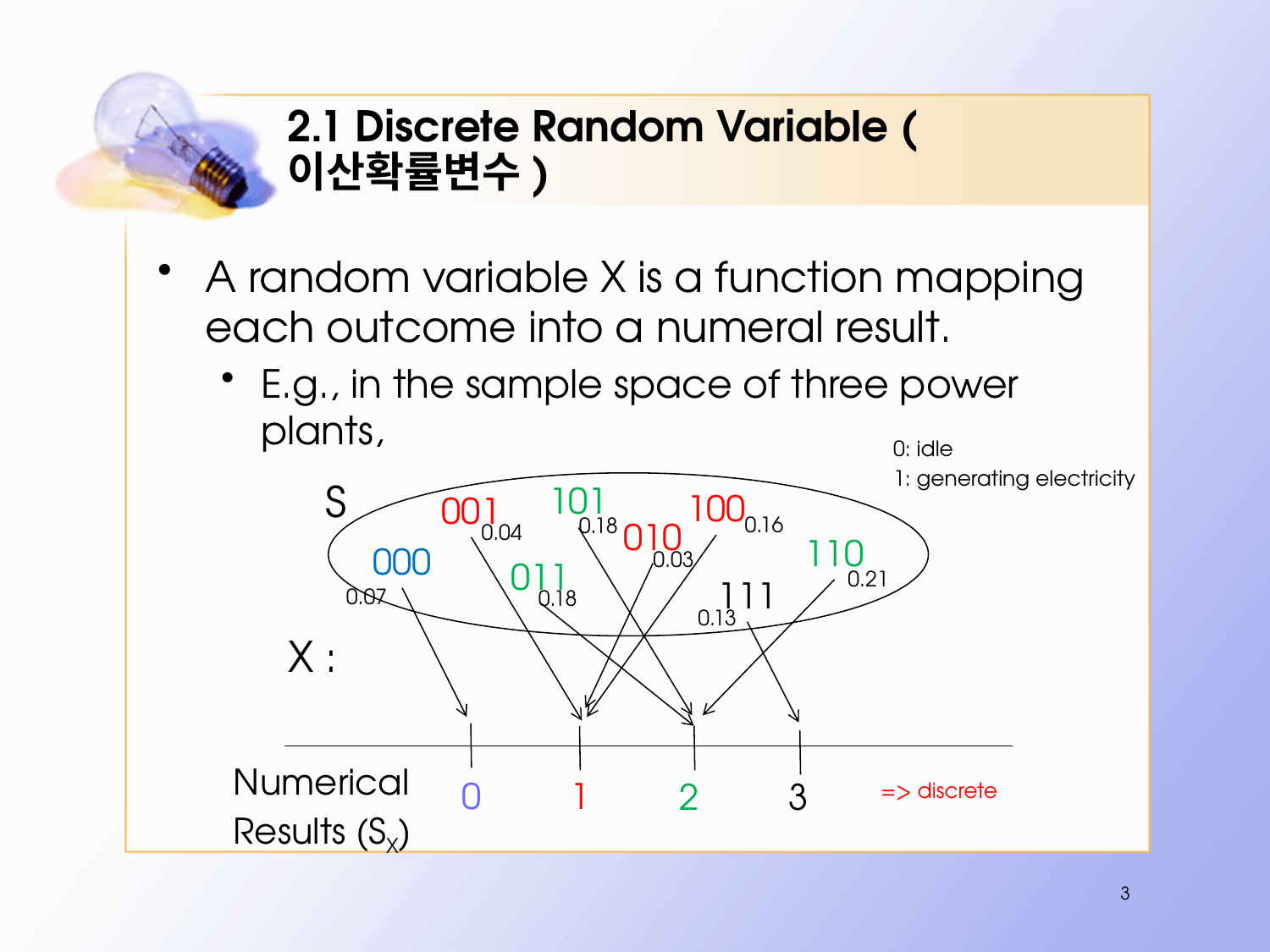

# 2.1 Discrete Random Variable (이산확률변수)
A random variable X is a function mapping each outcome into a numeral result.
E.g., in the sample space of three power plants,
0: idle
1: generating electricity
S

101
100
001
0.16
0.18
010
0.04
110
000
0.03
011
0.21
111
0.07
0.18
0.13
X :
Numerical
Results (SX)
0
1
2
3
=> discrete
3